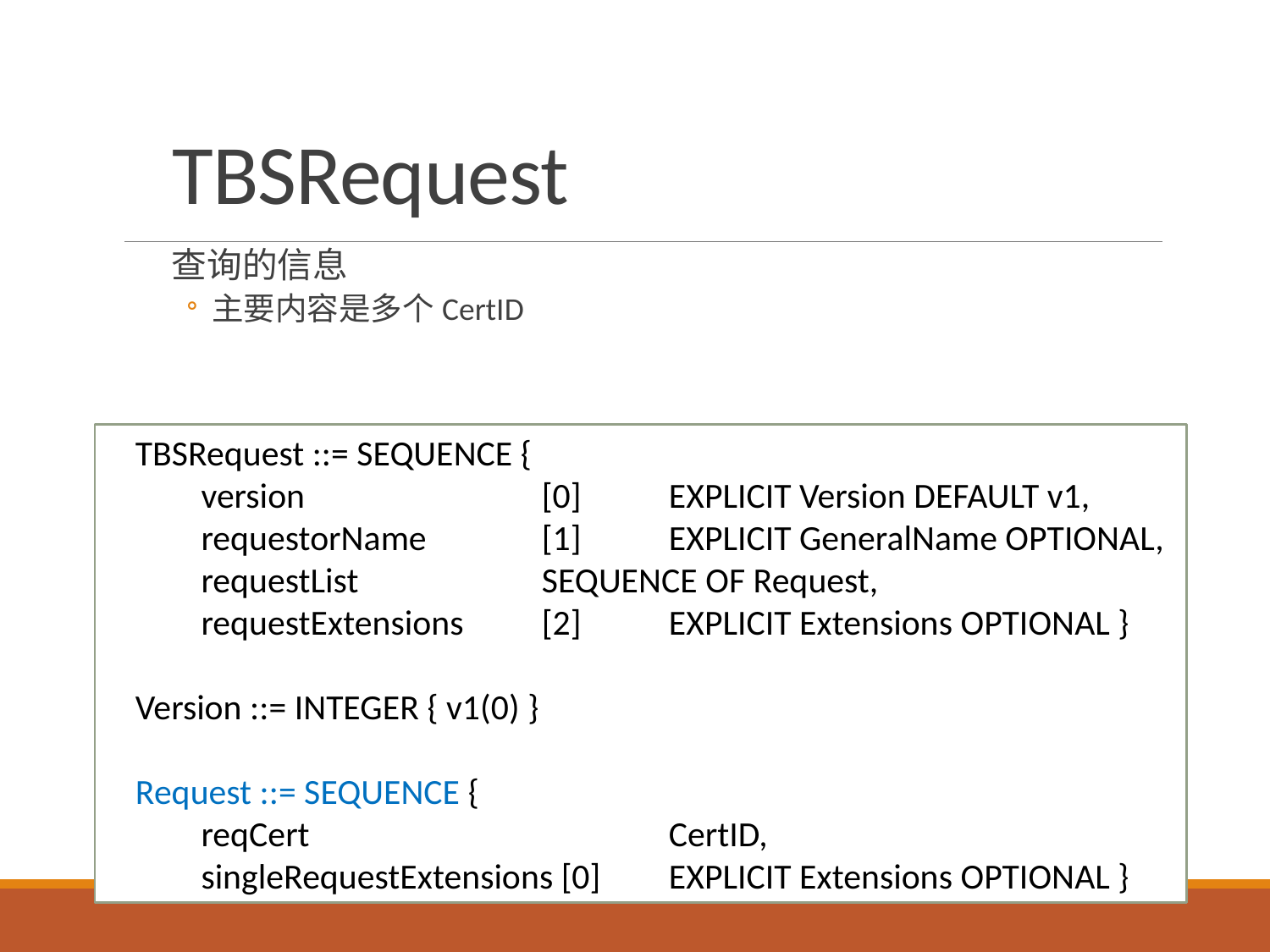

# TBSRequest
查询的信息
主要内容是多个CertID
TBSRequest ::= SEQUENCE {
     version                    	[0] 	EXPLICIT Version DEFAULT v1,
     requestorName     	[1]	EXPLICIT GeneralName OPTIONAL,
     requestList 		SEQUENCE OF Request,
     requestExtensions 	[2] 	EXPLICIT Extensions OPTIONAL }

Version ::= INTEGER { v1(0) }

Request ::= SEQUENCE {
     reqCert 			CertID,
     singleRequestExtensions [0] 	EXPLICIT Extensions OPTIONAL }
90